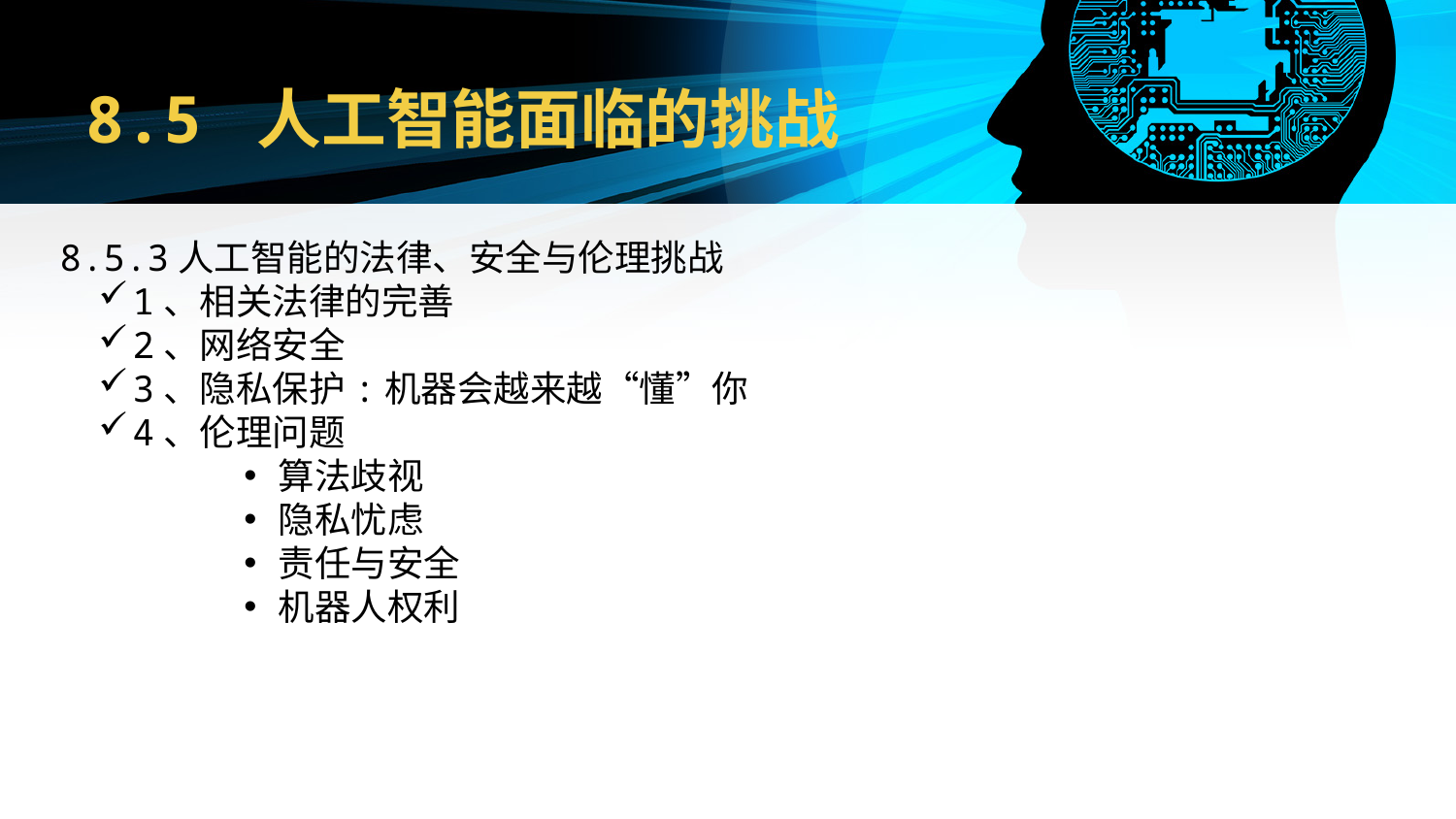

# 8.5 人工智能面临的挑战
8.5.3人工智能的法律、安全与伦理挑战
1、相关法律的完善
2、网络安全
3、隐私保护:机器会越来越“懂”你
4、伦理问题
算法歧视
隐私忧虑
责任与安全
机器人权利